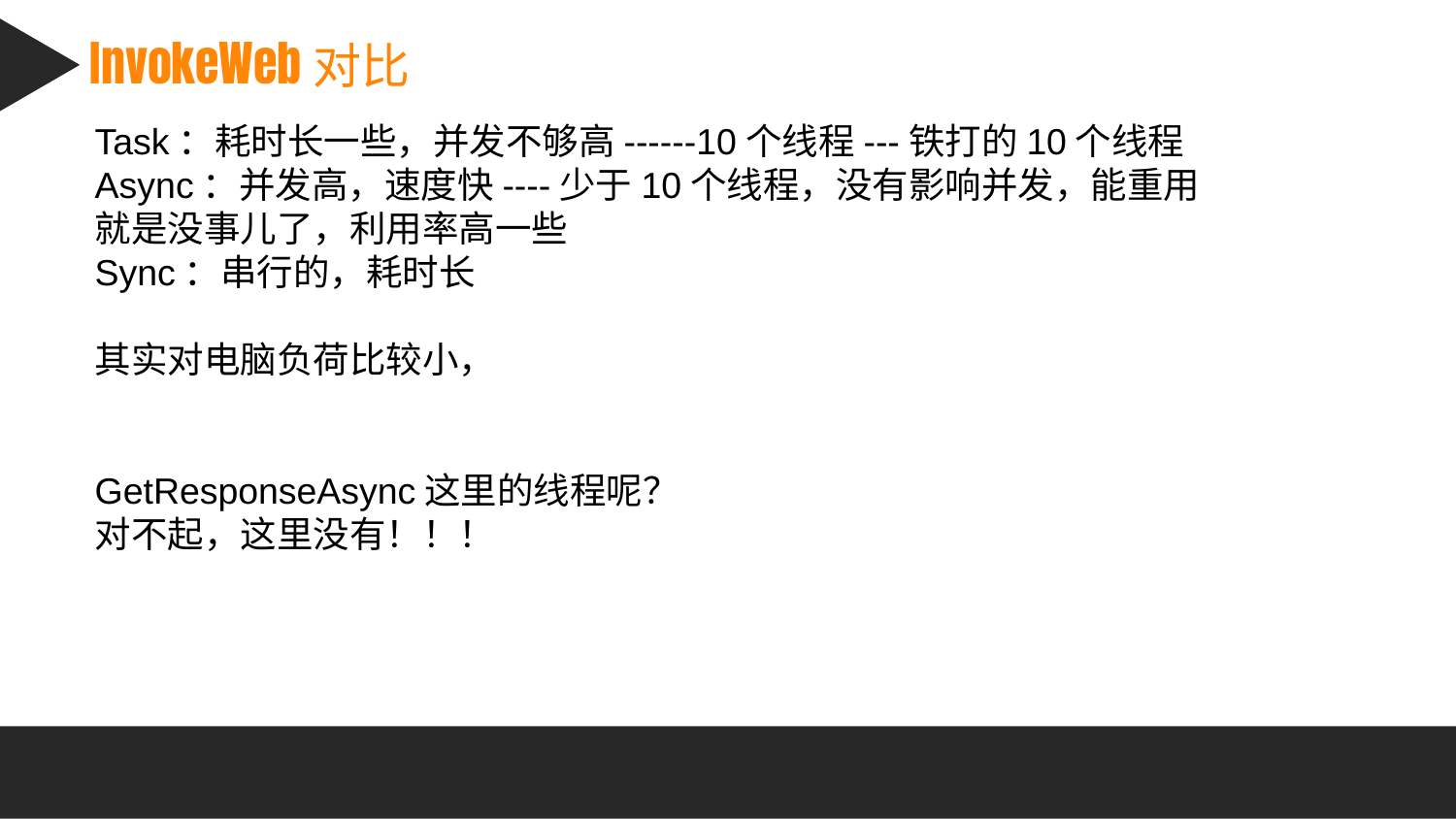

InvokeWeb对比
Task：耗时长一些，并发不够高------10个线程---铁打的10个线程
Async：并发高，速度快----少于10个线程，没有影响并发，能重用就是没事儿了，利用率高一些
Sync：串行的，耗时长

其实对电脑负荷比较小，

GetResponseAsync这里的线程呢？
对不起，这里没有！！！